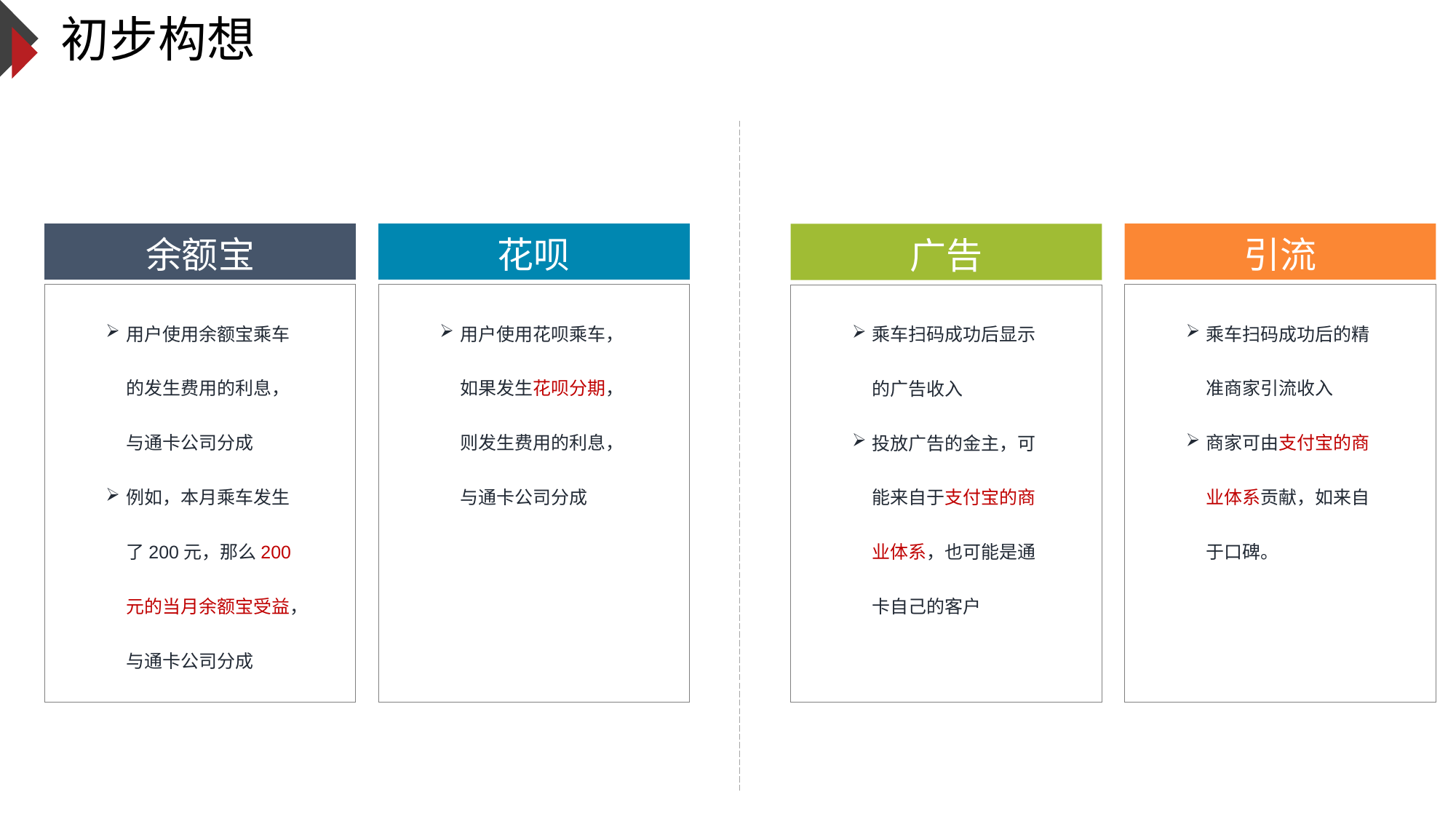

# 初步构想

引流

乘车扫码成功后的精准商家引流收入
商家可由支付宝的商业体系贡献，如来自于口碑。

余额宝

用户使用余额宝乘车的发生费用的利息，与通卡公司分成
例如，本月乘车发生了200元，那么200元的当月余额宝受益，与通卡公司分成

花呗

用户使用花呗乘车，如果发生花呗分期，则发生费用的利息，与通卡公司分成

广告

乘车扫码成功后显示的广告收入
投放广告的金主，可能来自于支付宝的商业体系，也可能是通卡自己的客户